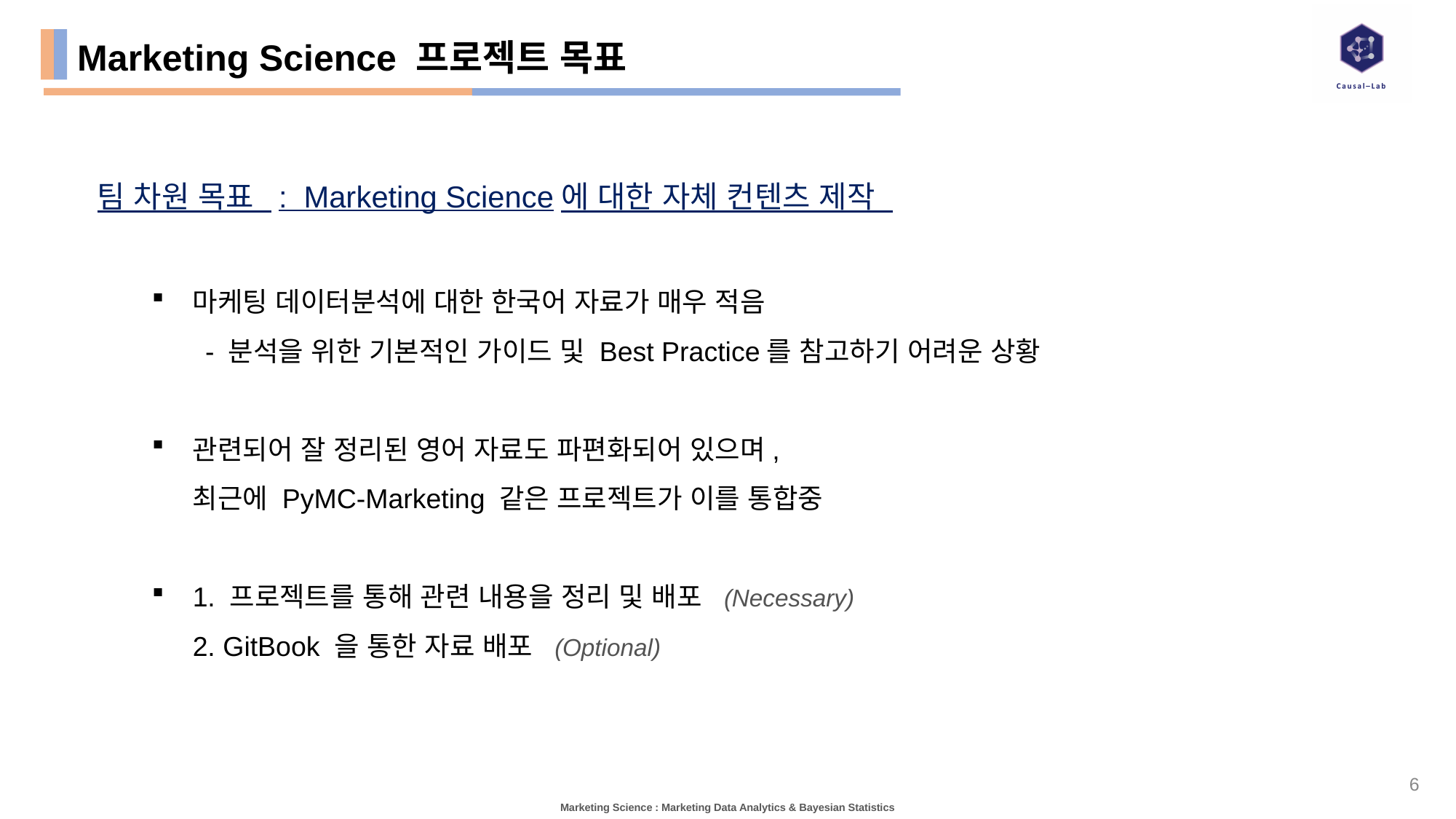

# Marketing Science 프로젝트 목표
팀 차원 목표  :  Marketing Science에 대한 자체 컨텐츠 제작

마케팅 데이터분석에 대한 한국어 자료가 매우 적음
       - 분석을 위한 기본적인 가이드 및 Best Practice를 참고하기 어려운 상황

관련되어 잘 정리된 영어 자료도 파편화되어 있으며,
최근에 PyMC-Marketing 같은 프로젝트가 이를 통합중

1. 프로젝트를 통해 관련 내용을 정리 및 배포  (Necessary)
2. GitBook 을 통한 자료 배포  (Optional)

6